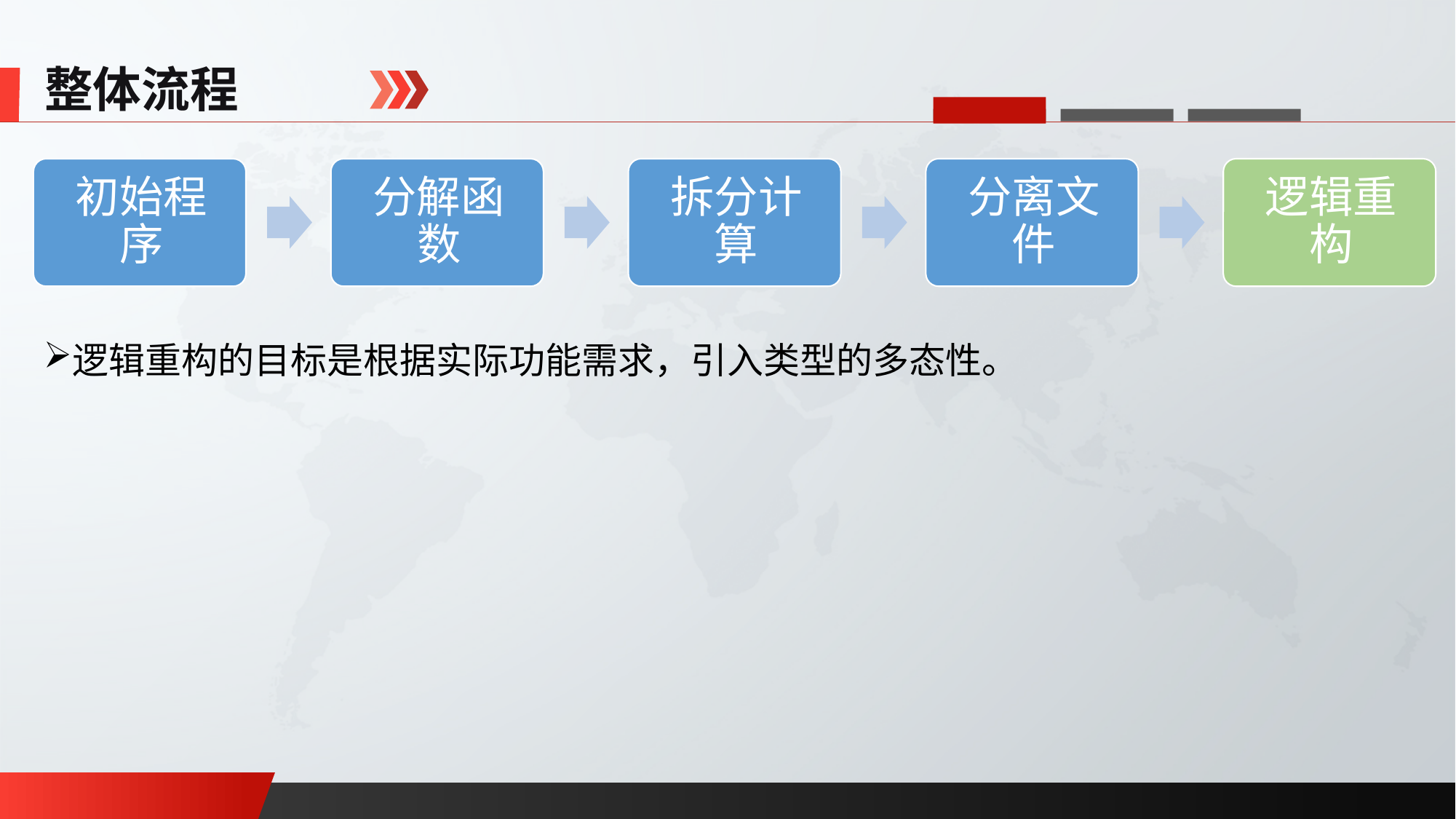

整体流程

初始程序

分解函数

拆分计算

分离文件

逻辑重构
逻辑重构的目标是根据实际功能需求，引入类型的多态性。